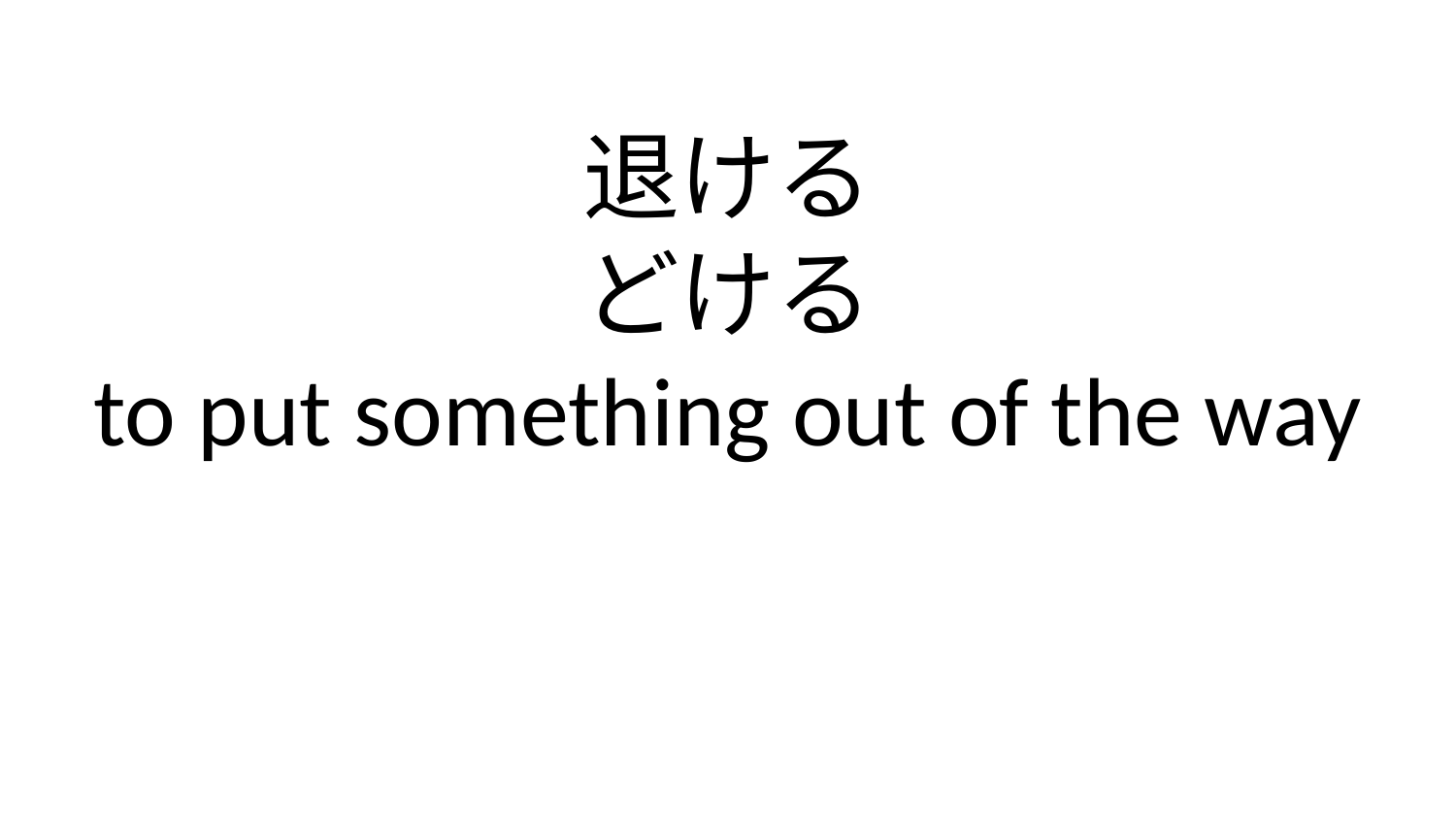

退ける
どける
to put something out of the way